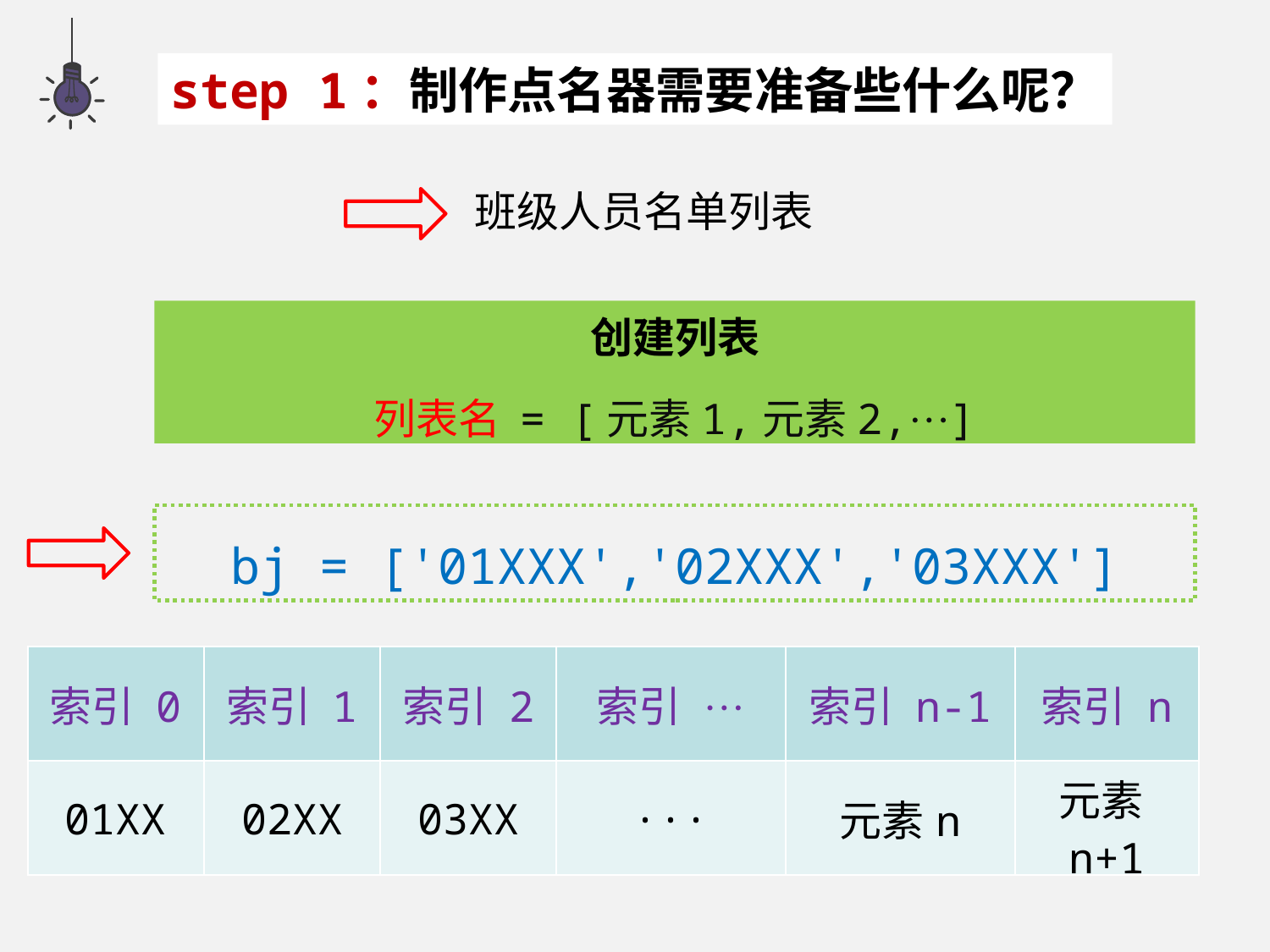

step 1：制作点名器需要准备些什么呢？
班级人员名单列表

创建列表
列表名 = [元素1,元素2,···]
bj = ['01XXX','02XXX','03XXX']

| 索引 0 | 索引 1 | 索引 2 | 索引 ··· | 索引 n-1 | 索引 n |
| --- | --- | --- | --- | --- | --- |
| 01XX | 02XX | 03XX | ··· | 元素n | 元素n+1 |